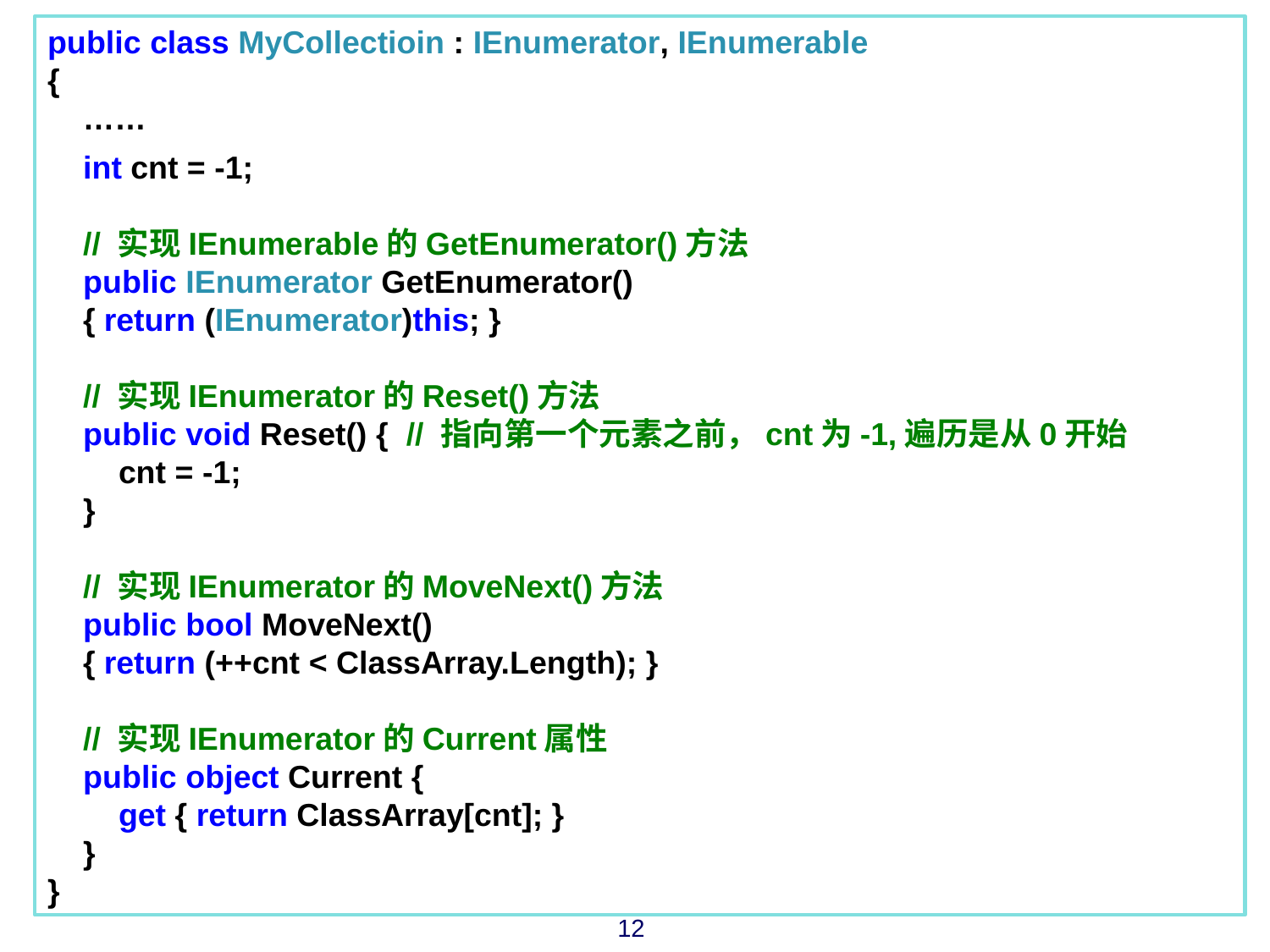

public class MyCollectioin : IEnumerator, IEnumerable
{
    ……
    int cnt = -1;

    // 实现IEnumerable的GetEnumerator()方法
    public IEnumerator GetEnumerator()
    { return (IEnumerator)this; }

    // 实现IEnumerator的Reset()方法
    public void Reset() {  // 指向第一个元素之前，cnt为-1,遍历是从0开始
        cnt = -1;
    }

    // 实现IEnumerator的MoveNext()方法
    public bool MoveNext()
    { return (++cnt < ClassArray.Length); }

    // 实现IEnumerator的Current属性
    public object Current {
        get { return ClassArray[cnt]; }
    }
}
12